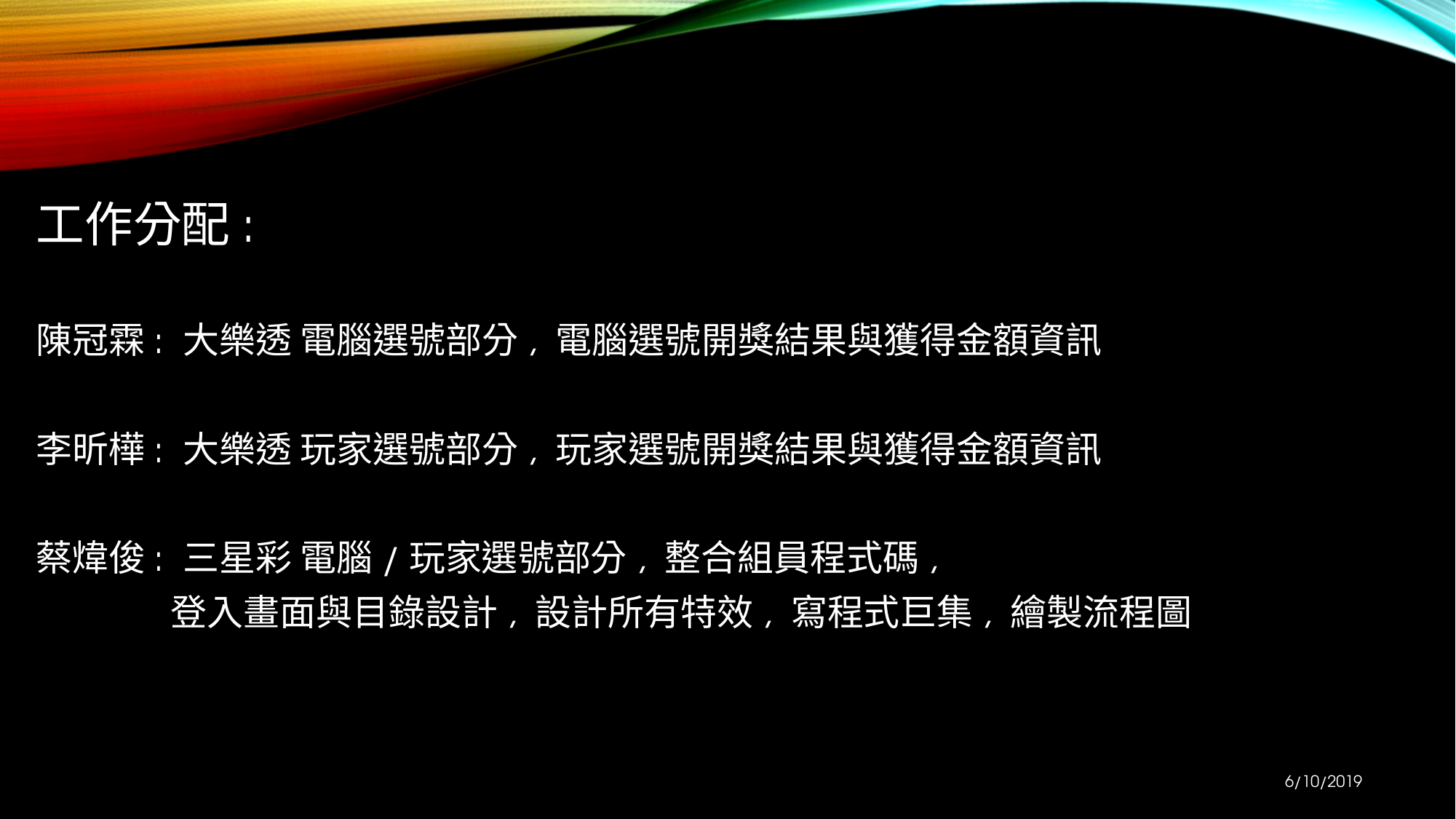

工作分配:

陳冠霖: 大樂透 電腦選號部分, 電腦選號開獎結果與獲得金額資訊

李昕樺: 大樂透 玩家選號部分, 玩家選號開獎結果與獲得金額資訊

蔡煒俊: 三星彩 電腦/玩家選號部分, 整合組員程式碼,
	  登入畫面與目錄設計, 設計所有特效, 寫程式巨集, 繪製流程圖
6/10/2019